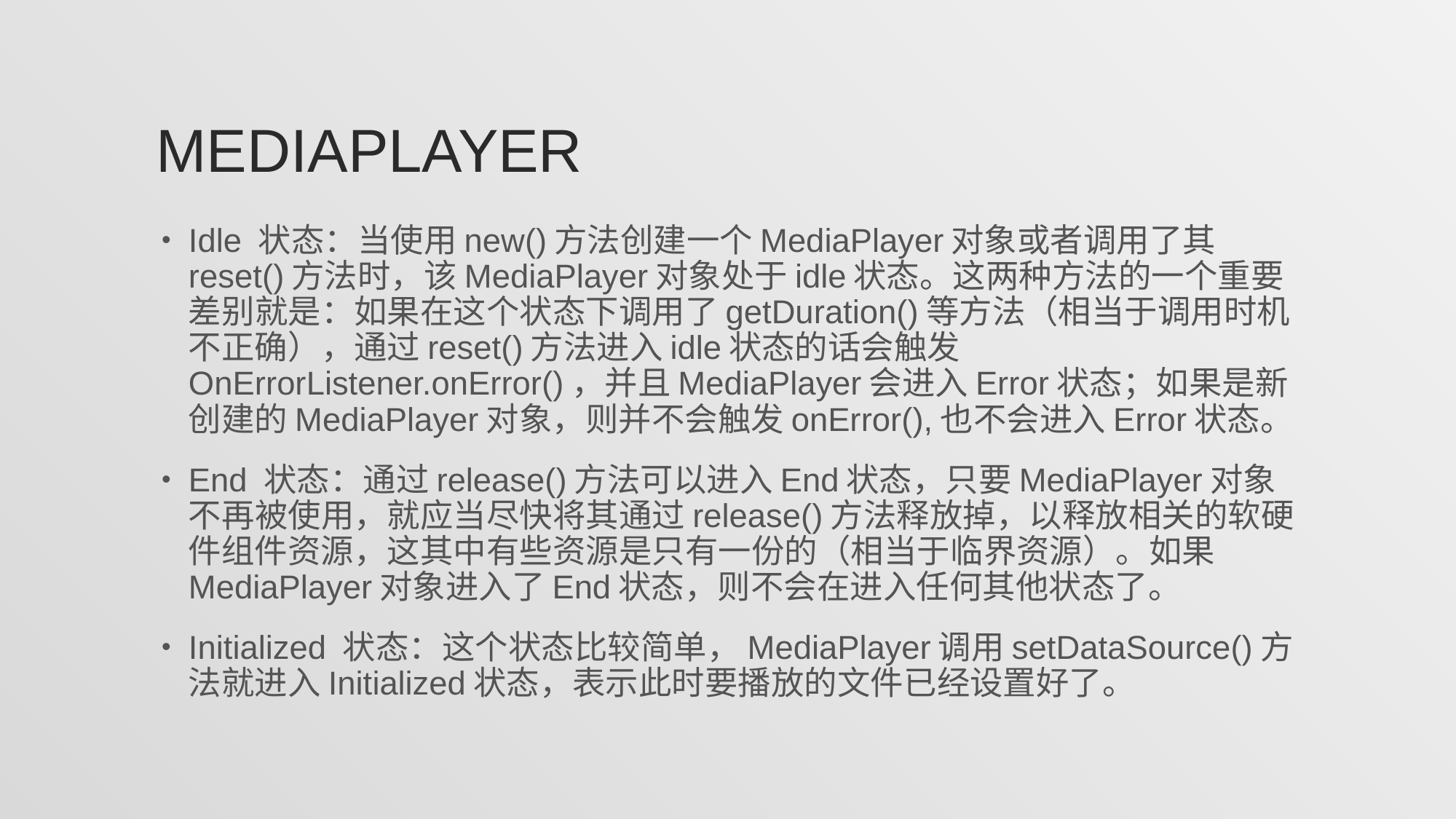

# mediaplayer
Idle 状态：当使用new()方法创建一个MediaPlayer对象或者调用了其reset()方法时，该MediaPlayer对象处于idle状态。这两种方法的一个重要差别就是：如果在这个状态下调用了getDuration()等方法（相当于调用时机不正确），通过reset()方法进入idle状态的话会触发OnErrorListener.onError()，并且MediaPlayer会进入Error状态；如果是新创建的MediaPlayer对象，则并不会触发onError(),也不会进入Error状态。
End 状态：通过release()方法可以进入End状态，只要MediaPlayer对象不再被使用，就应当尽快将其通过release()方法释放掉，以释放相关的软硬件组件资源，这其中有些资源是只有一份的（相当于临界资源）。如果MediaPlayer对象进入了End状态，则不会在进入任何其他状态了。
Initialized 状态：这个状态比较简单，MediaPlayer调用setDataSource()方法就进入Initialized状态，表示此时要播放的文件已经设置好了。